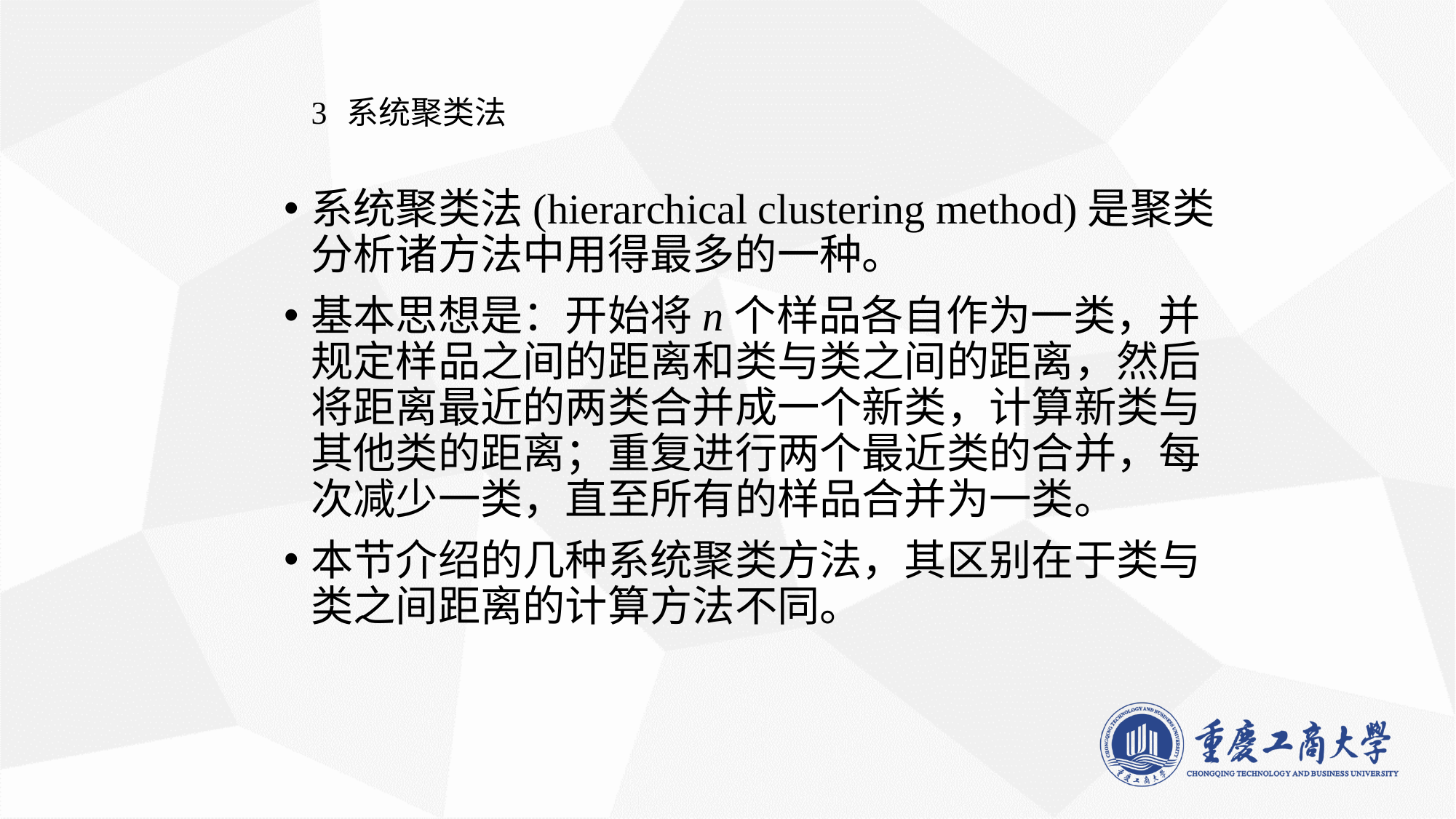

3  系统聚类法
系统聚类法(hierarchical clustering method)是聚类分析诸方法中用得最多的一种。
基本思想是：开始将n个样品各自作为一类，并规定样品之间的距离和类与类之间的距离，然后将距离最近的两类合并成一个新类，计算新类与其他类的距离；重复进行两个最近类的合并，每次减少一类，直至所有的样品合并为一类。
本节介绍的几种系统聚类方法，其区别在于类与类之间距离的计算方法不同。